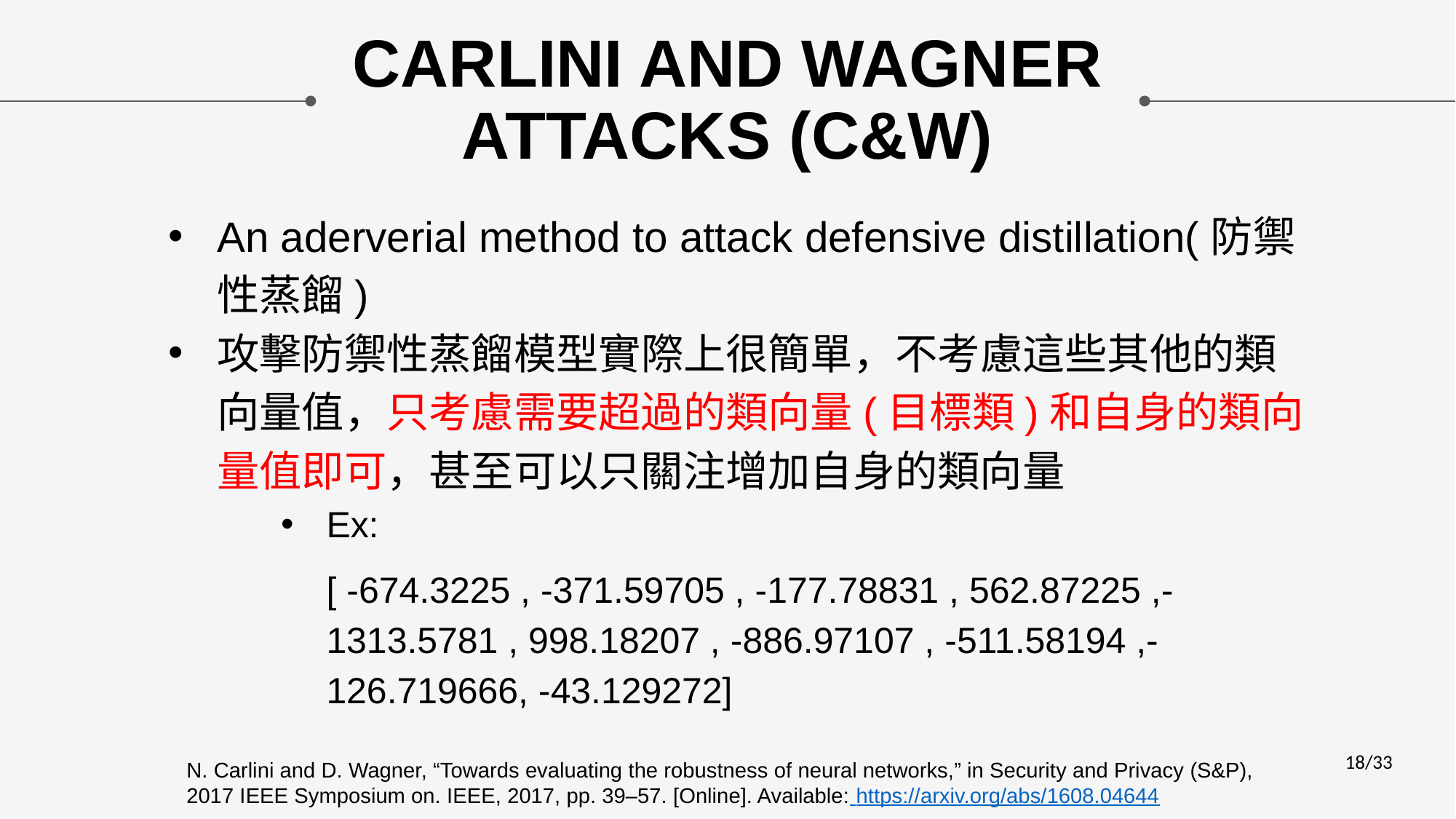

# CARLINI AND WAGNER ATTACKS (C&W)

An aderverial method to attack defensive distillation(防禦性蒸餾)
攻擊防禦性蒸餾模型實際上很簡單，不考慮這些其他的類向量值，只考慮需要超過的類向量(目標類)和自身的類向量值即可，甚至可以只關注增加自身的類向量
Ex:
[ -674.3225 , -371.59705 , -177.78831 , 562.87225 ,-1313.5781 , 998.18207 , -886.97107 , -511.58194 ,-126.719666, -43.129272]
18/33
N. Carlini and D. Wagner, “Towards evaluating the robustness of neural networks,” in Security and Privacy (S&P), 2017 IEEE Symposium on. IEEE, 2017, pp. 39–57. [Online]. Available: https://arxiv.org/abs/1608.04644